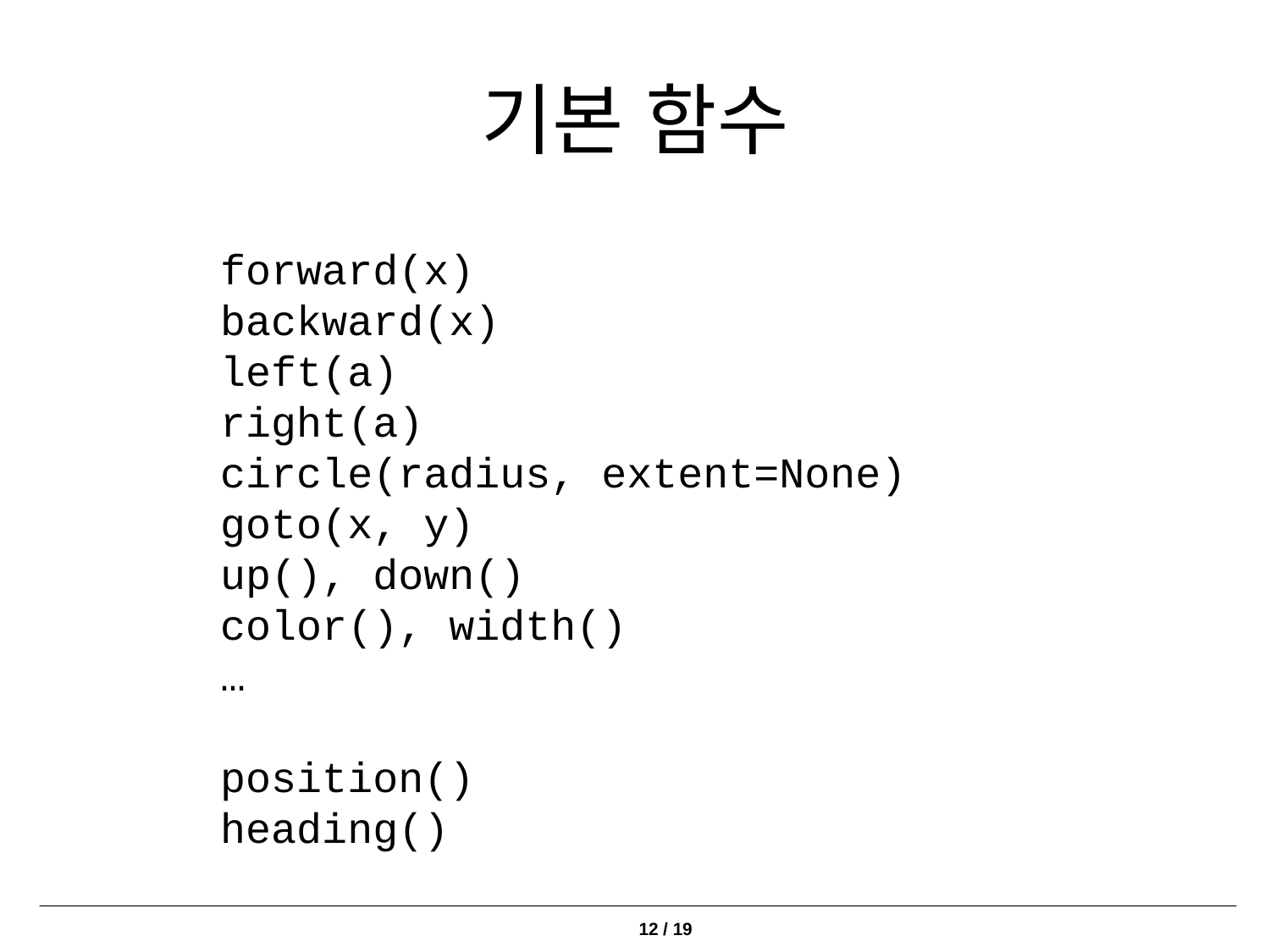

# 기본 함수
forward(x)
backward(x)
left(a)
right(a)
circle(radius, extent=None)
goto(x, y)
up(), down()
color(), width()
…

position()
heading()